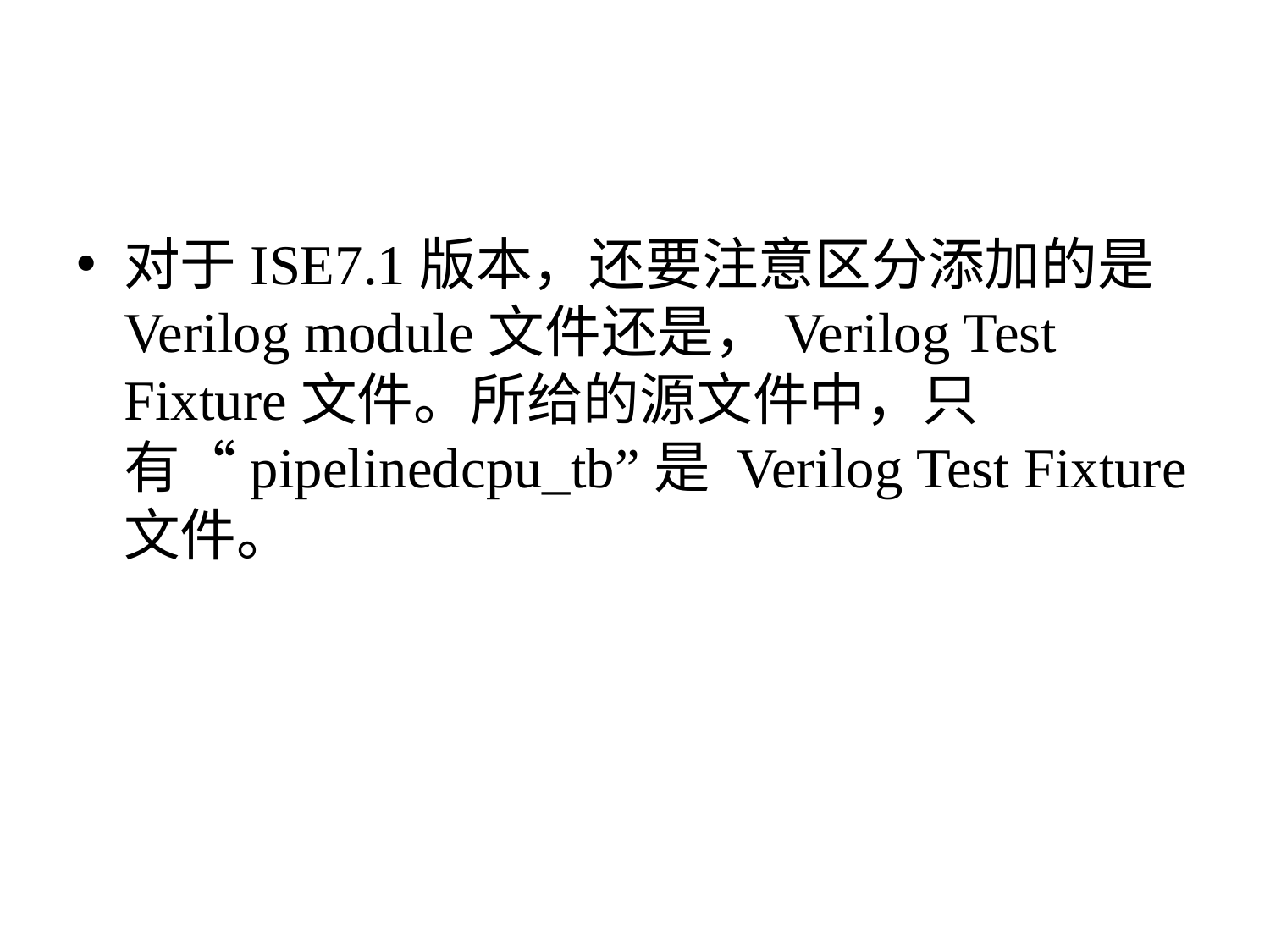

对于ISE7.1版本，还要注意区分添加的是Verilog module文件还是，Verilog Test Fixture文件。所给的源文件中，只有“pipelinedcpu_tb”是 Verilog Test Fixture文件。